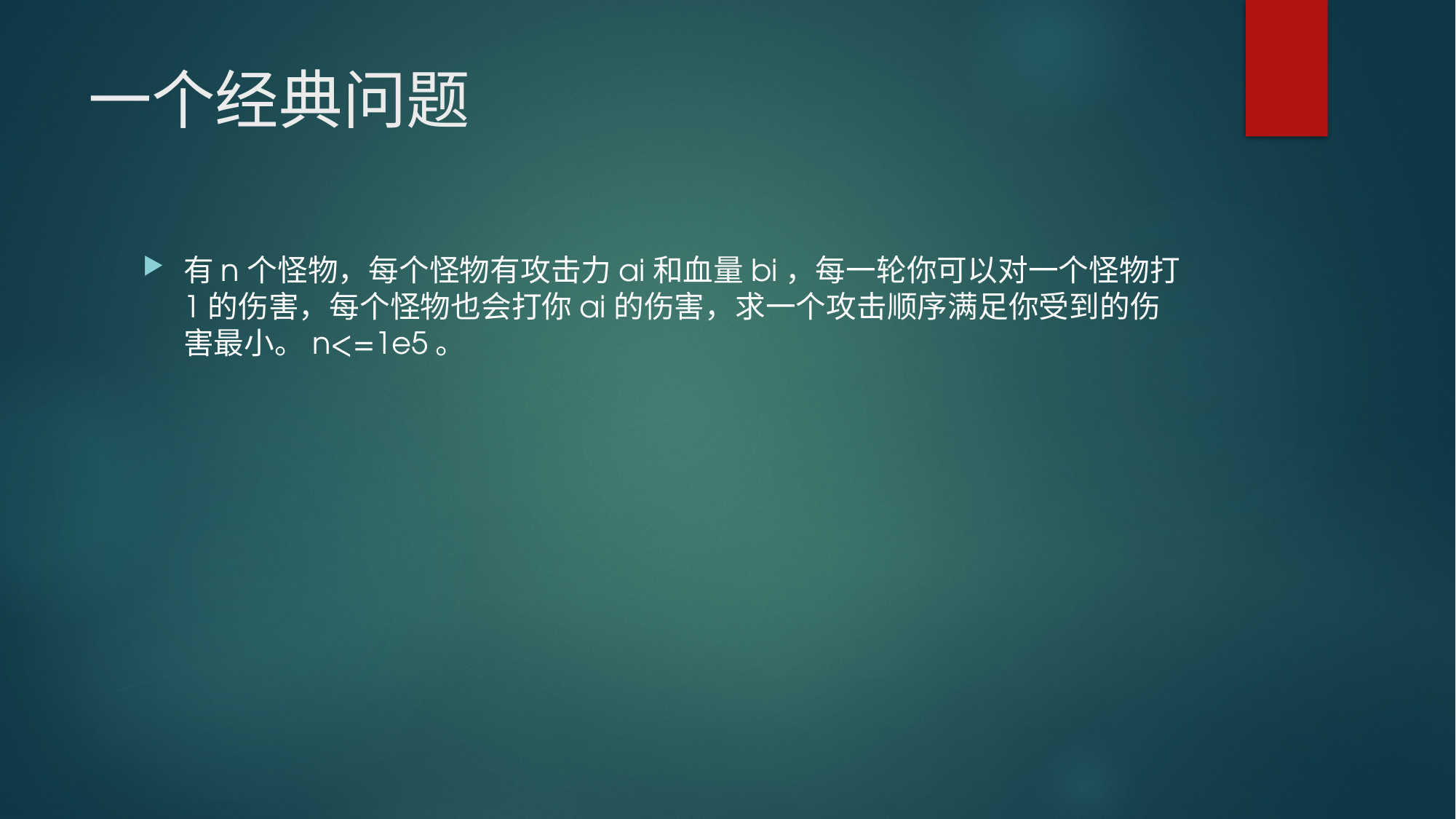

# 一个经典问题
有n个怪物，每个怪物有攻击力ai和血量bi，每一轮你可以对一个怪物打1的伤害，每个怪物也会打你ai的伤害，求一个攻击顺序满足你受到的伤害最小。n<=1e5。